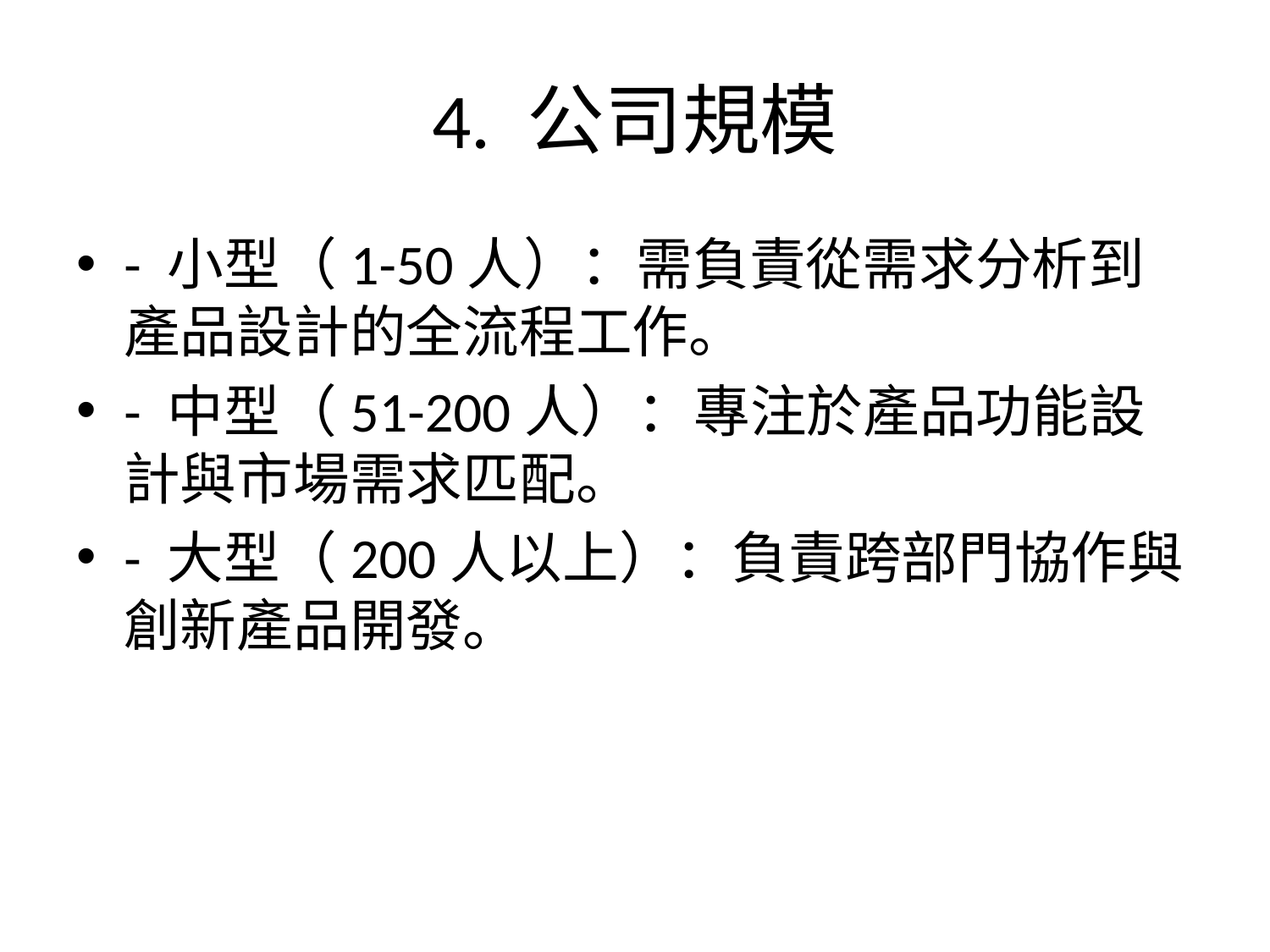

# 4. 公司規模
- 小型（1-50人）：需負責從需求分析到產品設計的全流程工作。
- 中型（51-200人）：專注於產品功能設計與市場需求匹配。
- 大型（200人以上）：負責跨部門協作與創新產品開發。